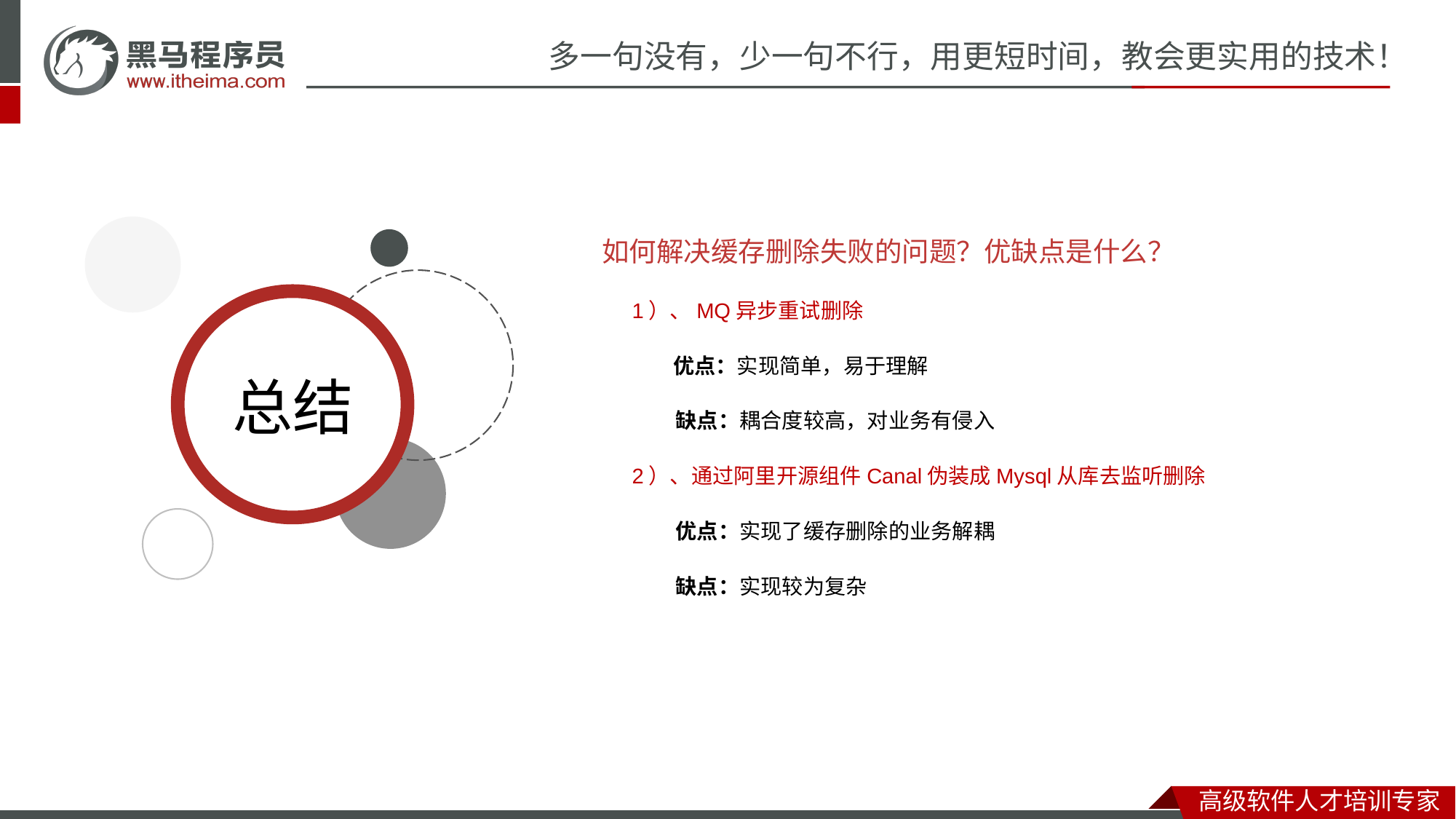

如何解决缓存删除失败的问题？优缺点是什么？
     1）、MQ异步重试删除
              优点：实现简单，易于理解
              缺点：耦合度较高，对业务有侵入
     2）、通过阿里开源组件Canal伪装成Mysql从库去监听删除
              优点：实现了缓存删除的业务解耦
              缺点：实现较为复杂